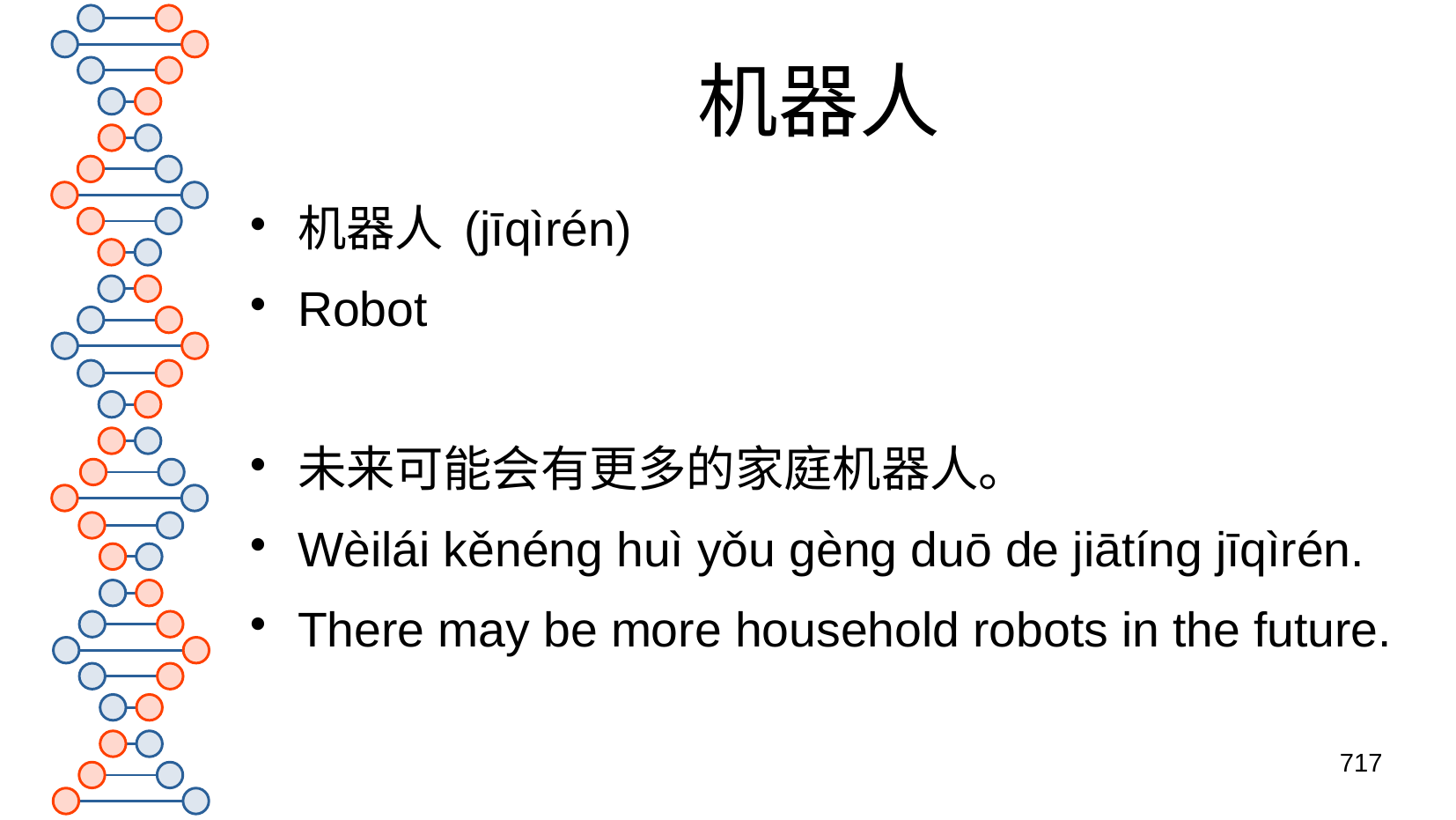

# 机器人
机器人 (jīqìrén)
Robot

未来可能会有更多的家庭机器人。
Wèilái kěnéng huì yǒu gèng duō de jiātíng jīqìrén.
There may be more household robots in the future.
717